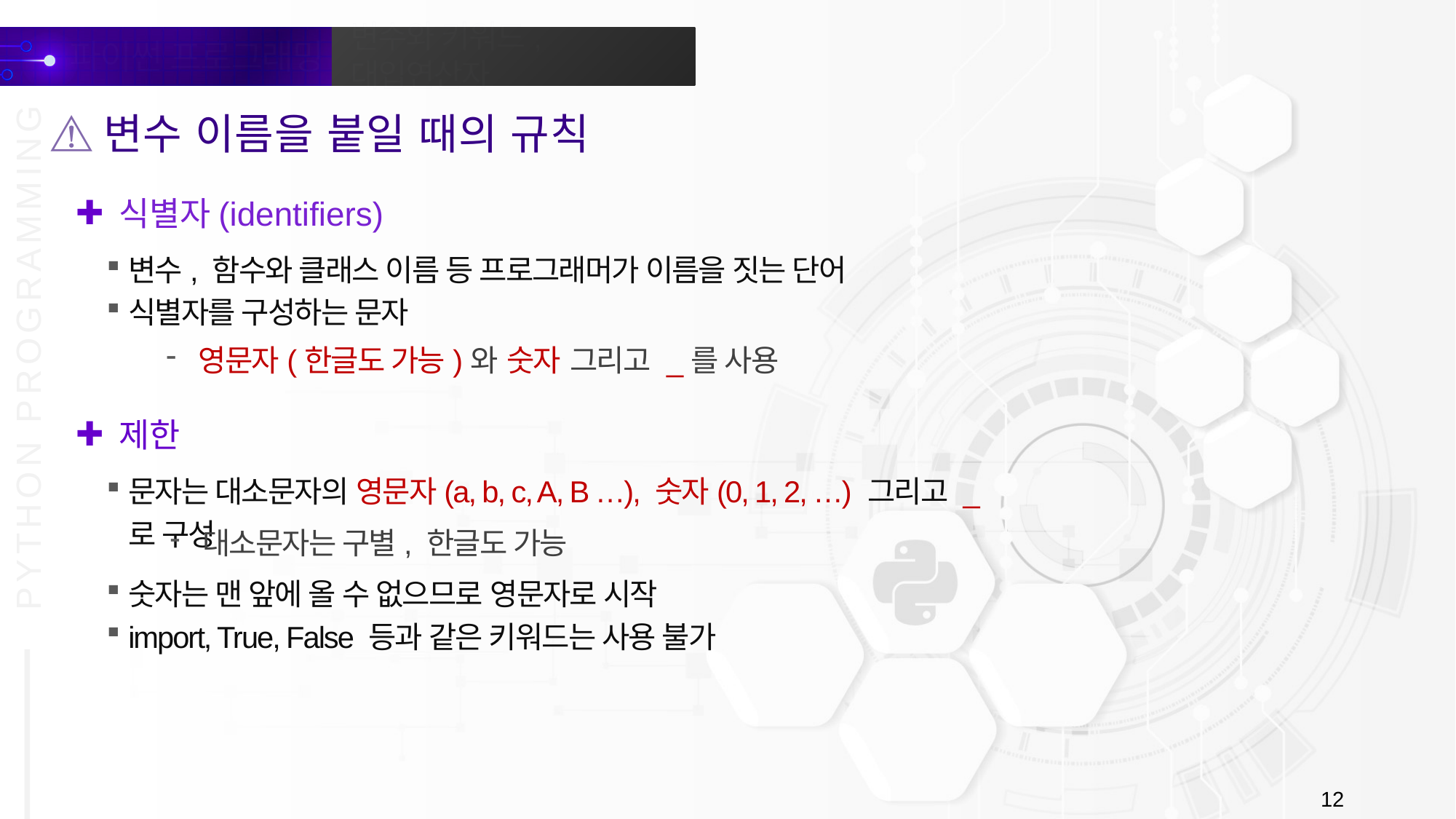

변수 이름을 붙일 때의 규칙
식별자(identifiers)
변수, 함수와 클래스 이름 등 프로그래머가 이름을 짓는 단어
식별자를 구성하는 문자
영문자(한글도 가능)와 숫자 그리고 _를 사용
제한
문자는 대소문자의 영문자(a, b, c, A, B …), 숫자(0, 1, 2, …) 그리고 _ 로 구성
대소문자는 구별, 한글도 가능
숫자는 맨 앞에 올 수 없으므로 영문자로 시작
import, True, False 등과 같은 키워드는 사용 불가
12